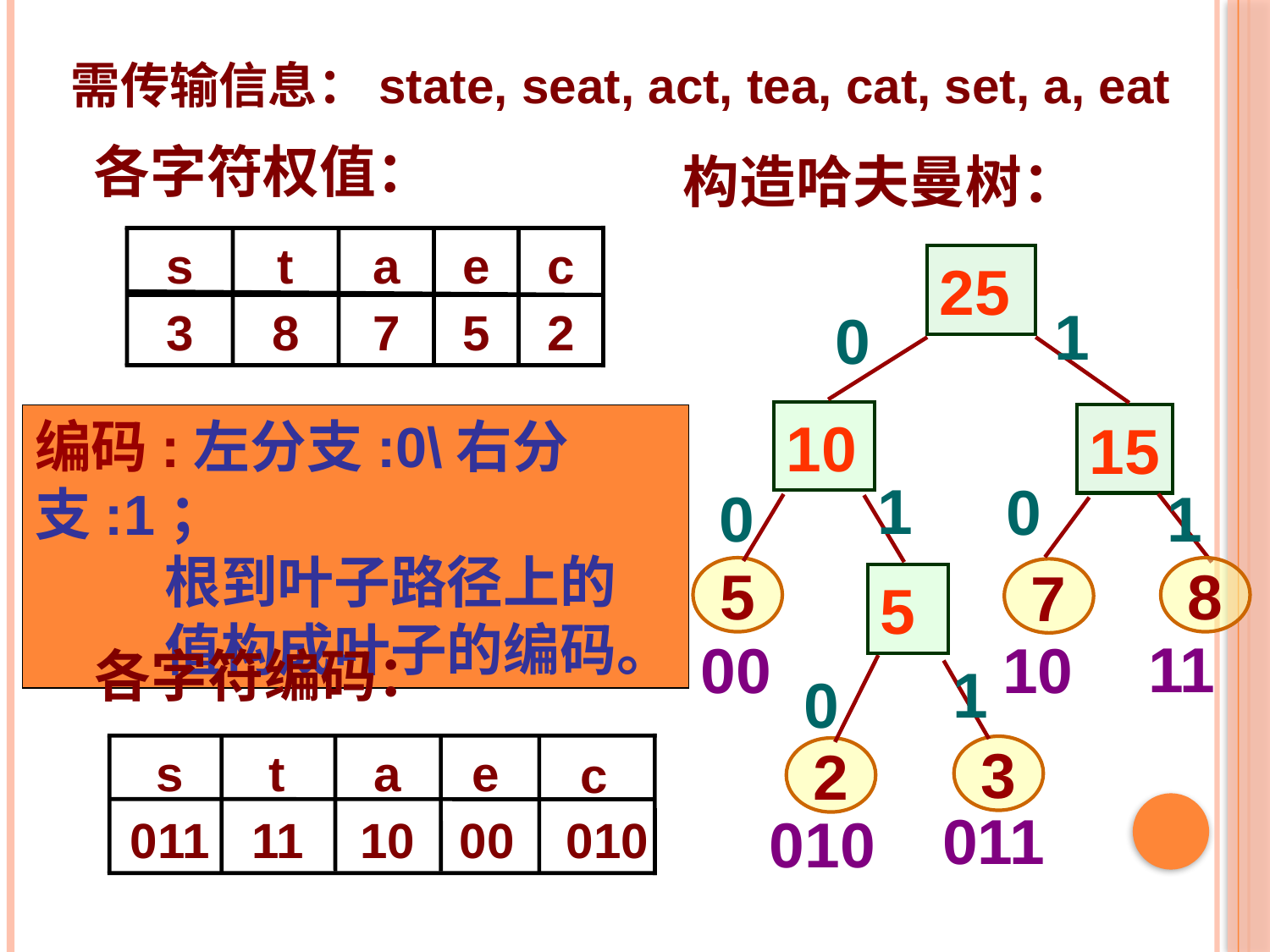

需传输信息：state, seat, act, tea, cat, set, a, eat
各字符权值：
s

t

a

e

c

3
8
7
5
2

 构造哈夫曼树：
25

10
15

5
8
7
5

3
2
1
0
编码:左分支:0\右分支:1；
         根到叶子路径上的
         值构成叶子的编码。
1
0
0
1
11
00
10
各字符编码：

s

t

a
e

c

011
11
10
00
010

1
0
011
010